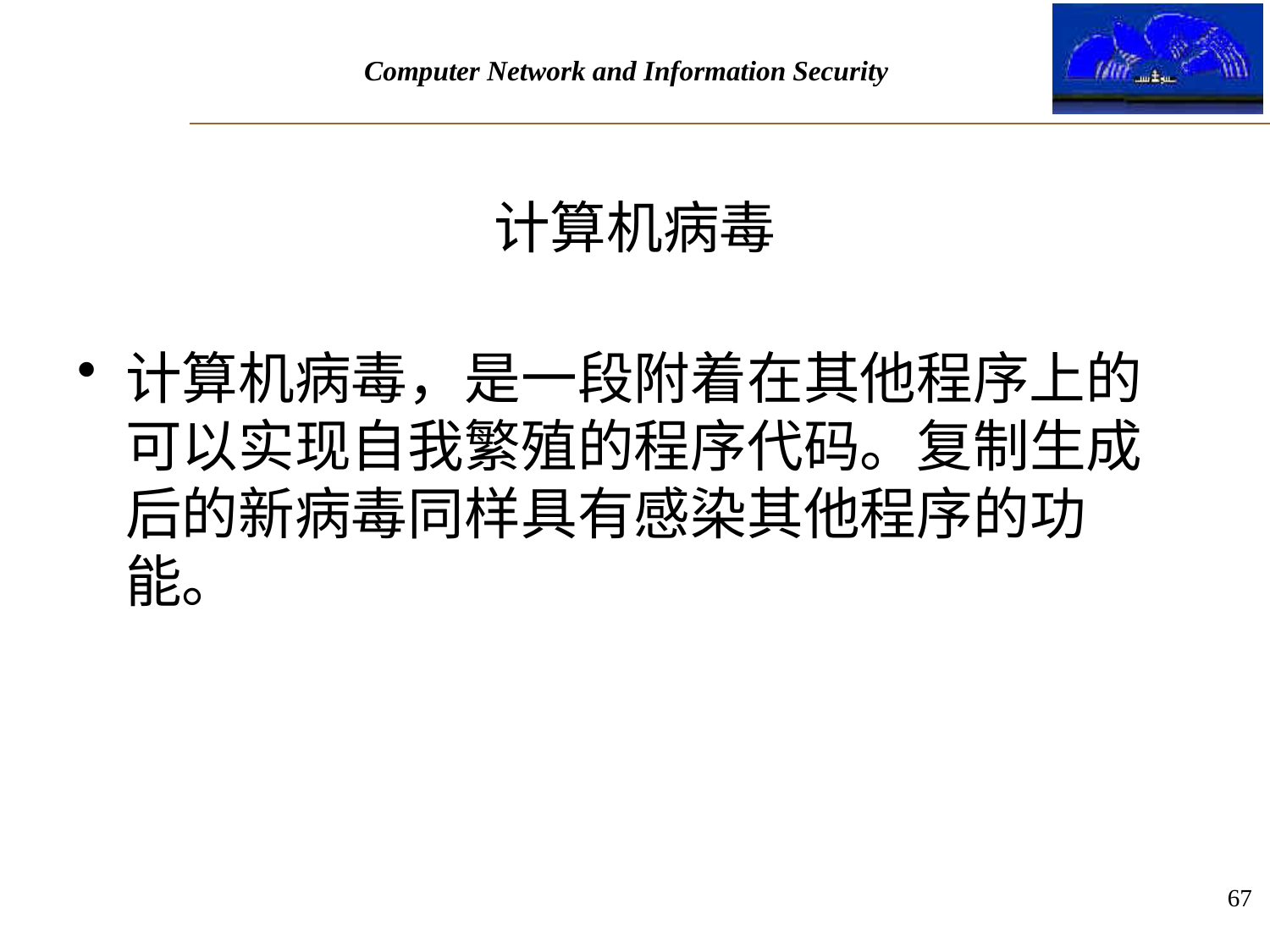

# 计算机病毒
计算机病毒，是一段附着在其他程序上的可以实现自我繁殖的程序代码。复制生成后的新病毒同样具有感染其他程序的功能。
67